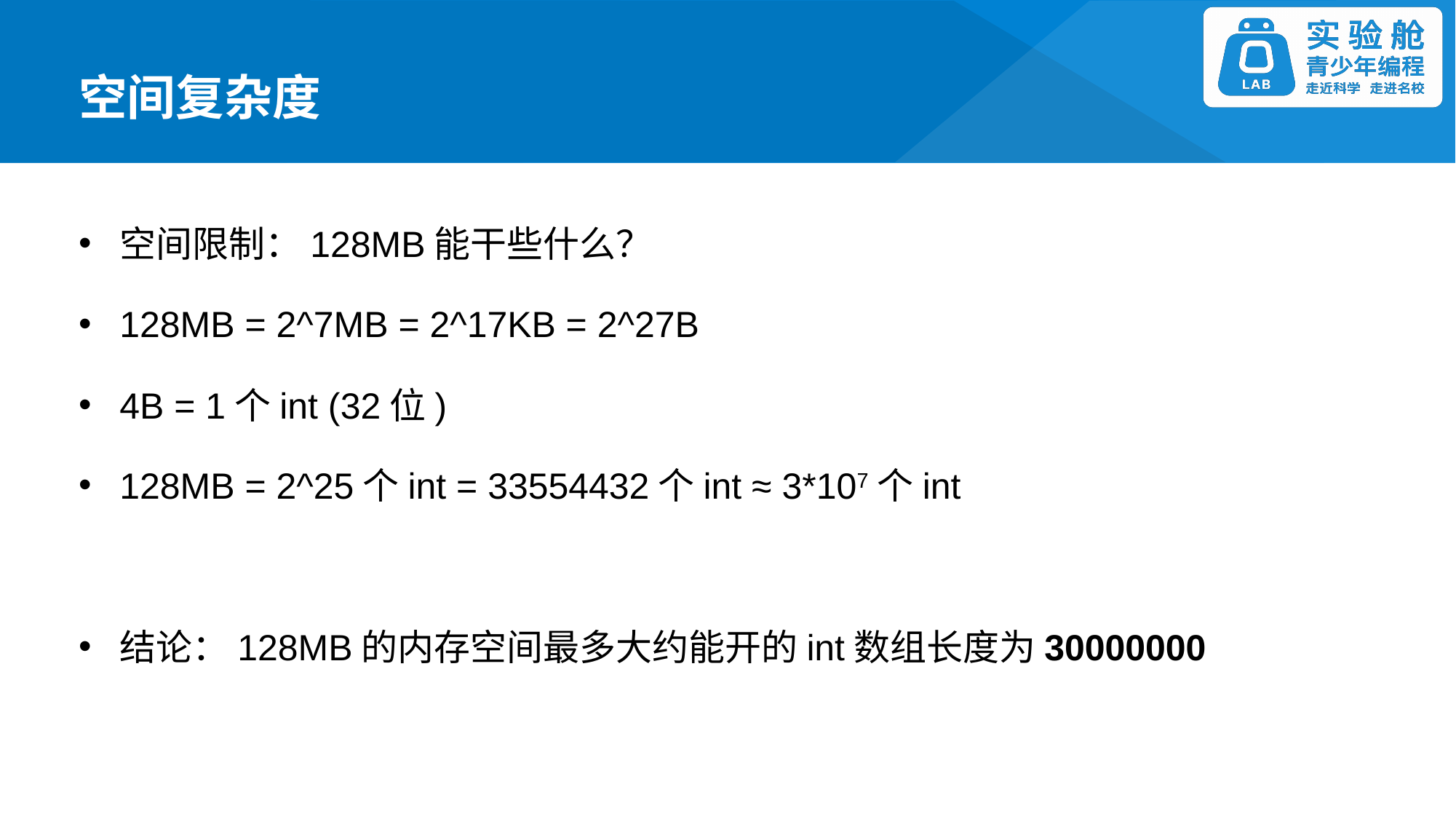

空间复杂度
空间限制：128MB能干些什么？
128MB = 2^7MB = 2^17KB = 2^27B
4B = 1个int (32位)
128MB = 2^25个int = 33554432个int ≈ 3*107个int

结论：128MB的内存空间最多大约能开的int数组长度为30000000